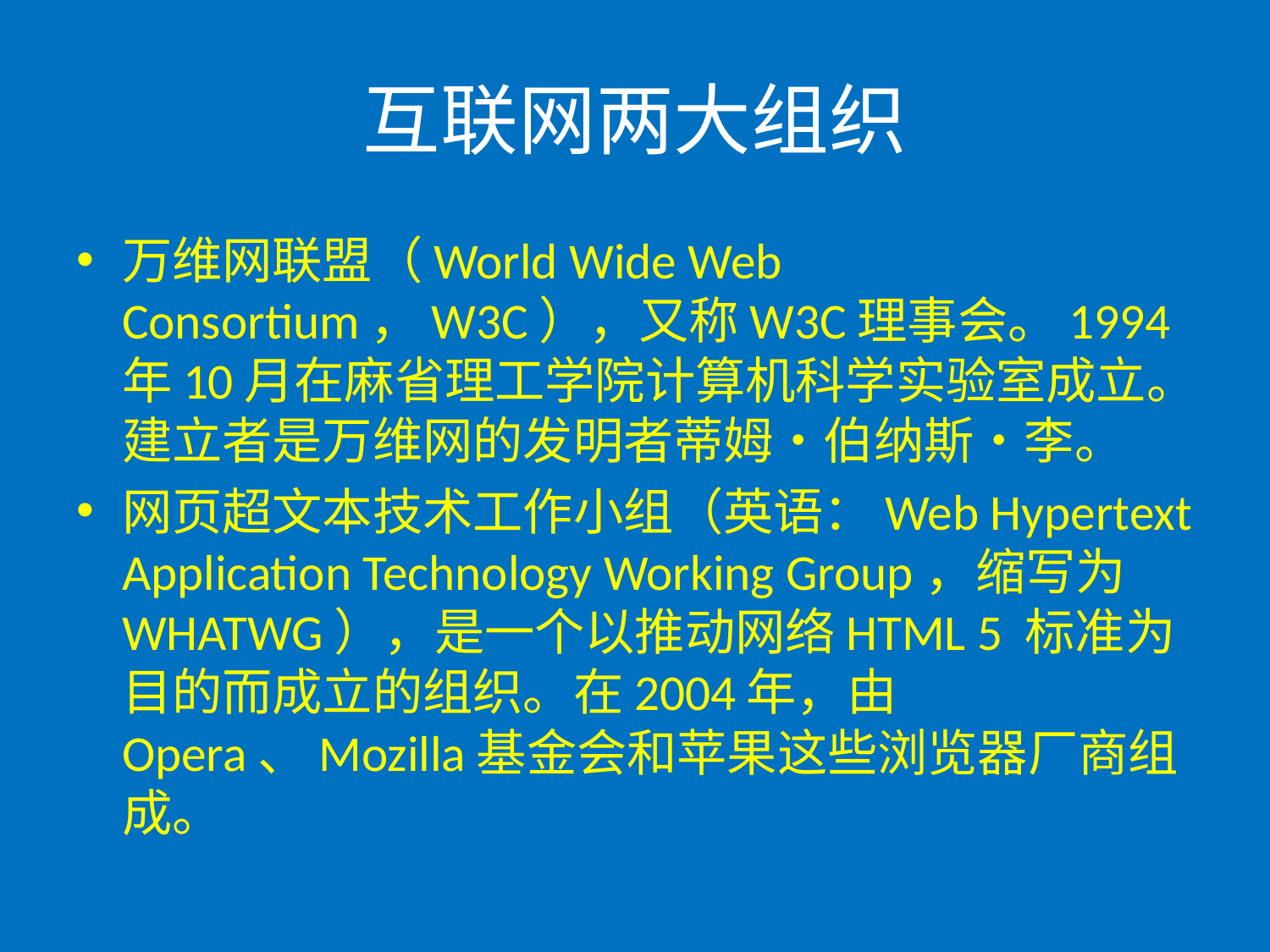

# 互联网两大组织
万维网联盟（World Wide Web Consortium，W3C），又称W3C理事会。1994年10月在麻省理工学院计算机科学实验室成立。建立者是万维网的发明者蒂姆•伯纳斯•李。
网页超文本技术工作小组（英语：Web Hypertext Application Technology Working Group，缩写为WHATWG），是一个以推动网络HTML 5 标准为目的而成立的组织。在2004年，由Opera、Mozilla基金会和苹果这些浏览器厂商组成。